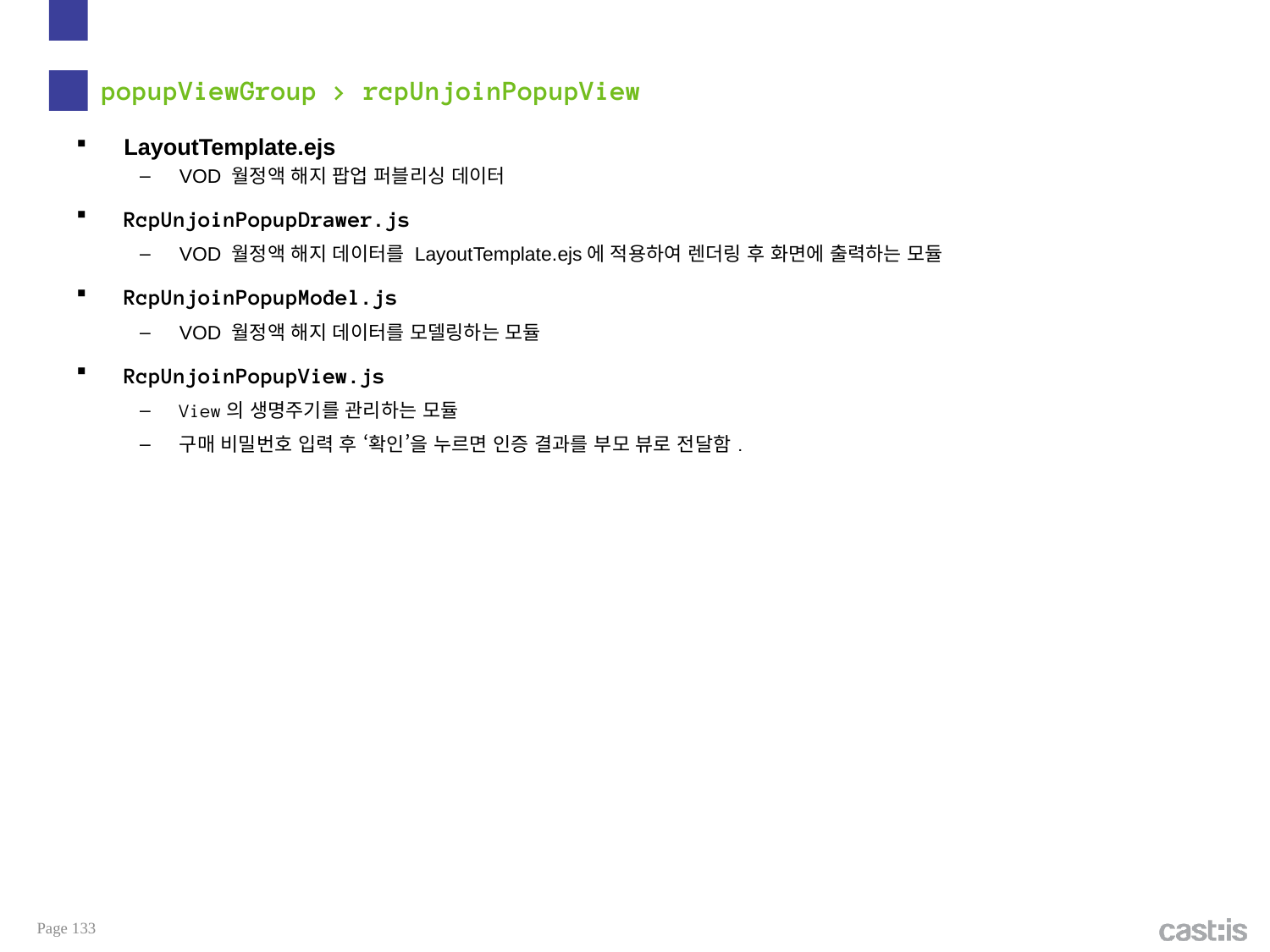

# popupViewGroup > rcpUnjoinPopupView
LayoutTemplate.ejs
VOD 월정액 해지 팝업 퍼블리싱 데이터

RcpUnjoinPopupDrawer.js
VOD 월정액 해지 데이터를 LayoutTemplate.ejs에 적용하여 렌더링 후 화면에 출력하는 모듈

RcpUnjoinPopupModel.js
VOD 월정액 해지 데이터를 모델링하는 모듈

RcpUnjoinPopupView.js
View의 생명주기를 관리하는 모듈
구매 비밀번호 입력 후 ‘확인’을 누르면 인증 결과를 부모 뷰로 전달함.

Page 133